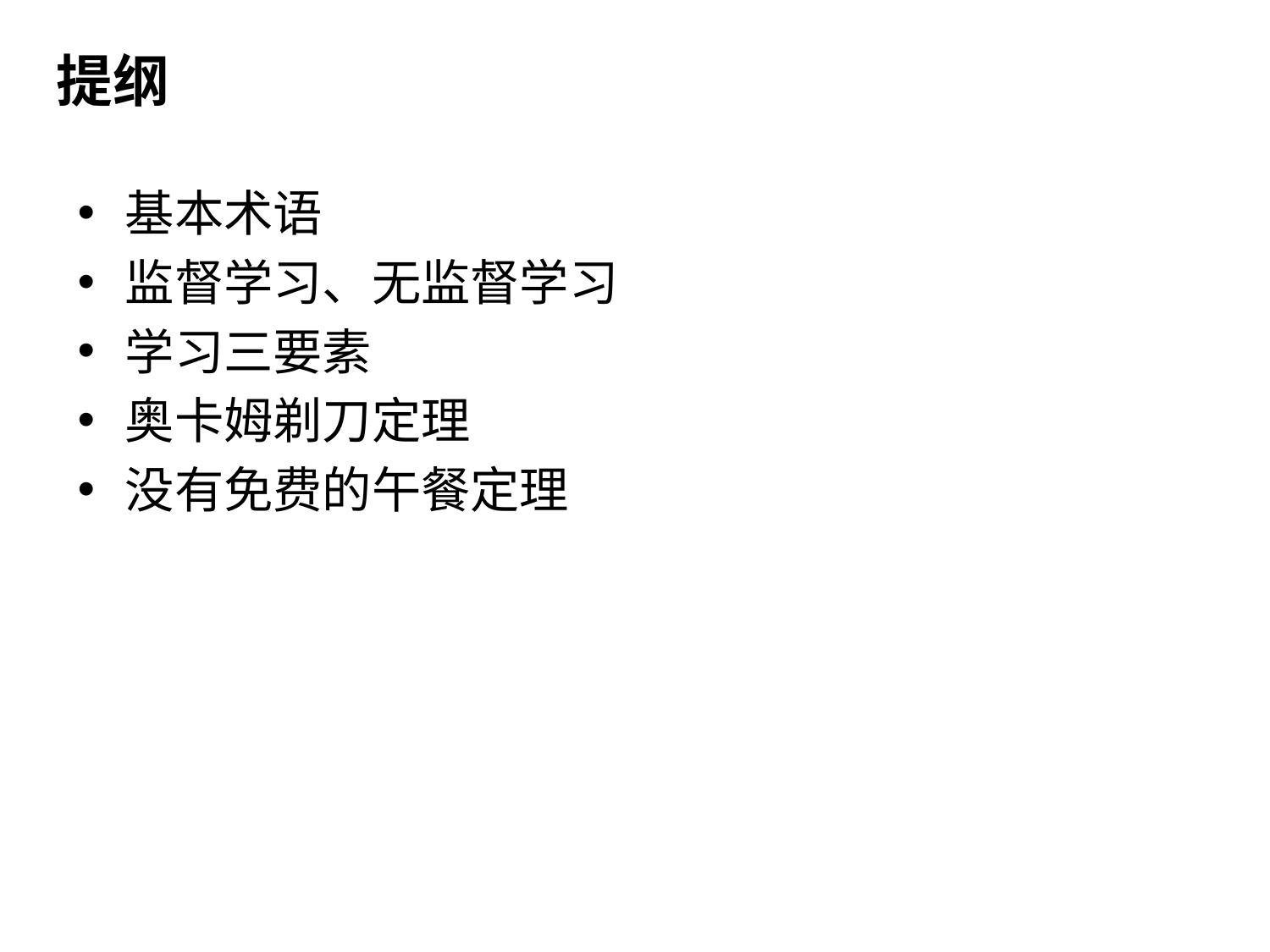

# 提纲
基本术语
监督学习、无监督学习
学习三要素
奥卡姆剃刀定理
没有免费的午餐定理